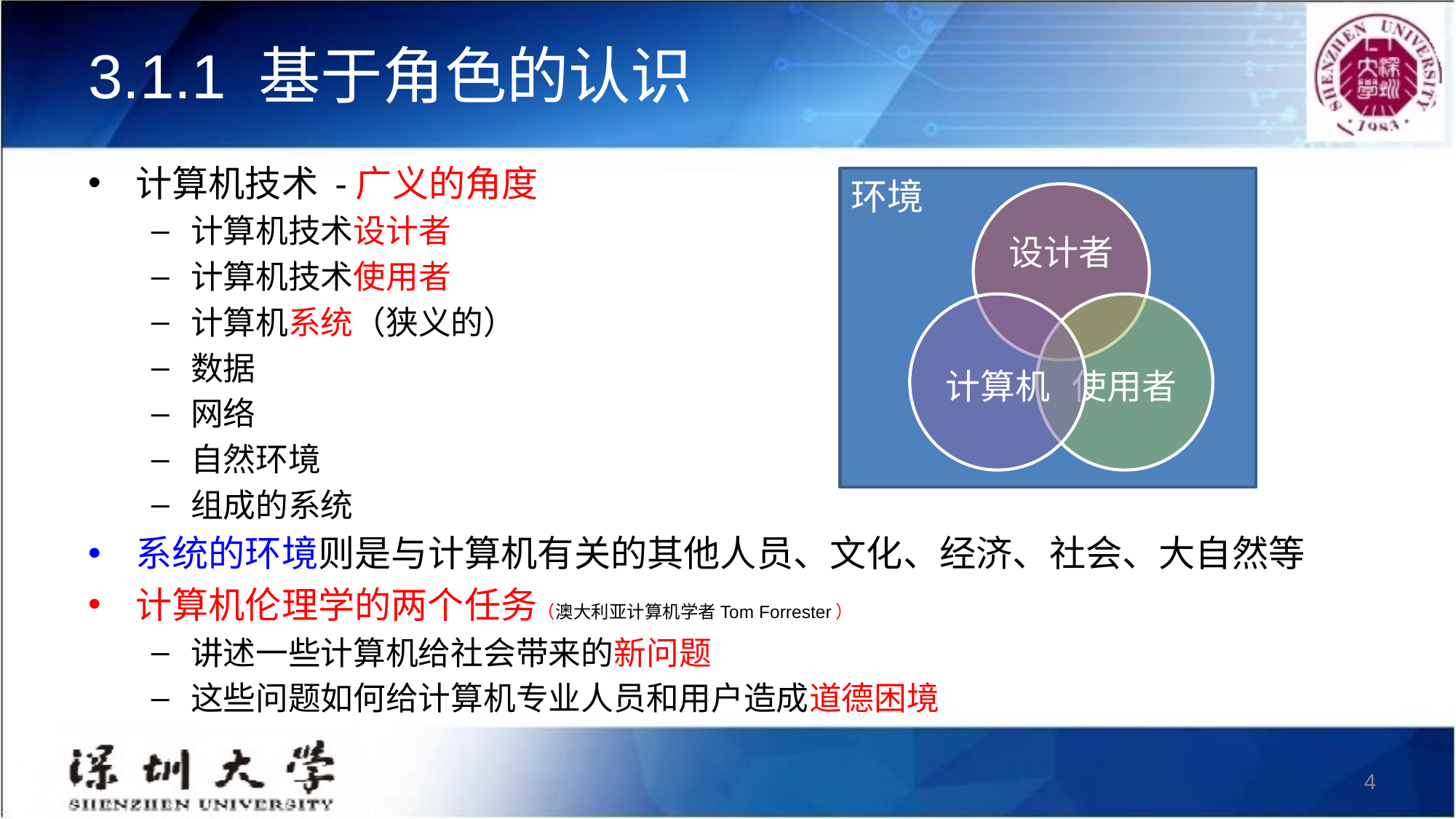

# 3.1.1 基于角色的认识
计算机技术 -广义的角度
计算机技术设计者
计算机技术使用者
计算机系统（狭义的）
数据
网络
自然环境
组成的系统
系统的环境则是与计算机有关的其他人员、文化、经济、社会、大自然等
计算机伦理学的两个任务（澳大利亚计算机学者Tom Forrester）
讲述一些计算机给社会带来的新问题
这些问题如何给计算机专业人员和用户造成道德困境

环境
设计者
使用者
计算机
4